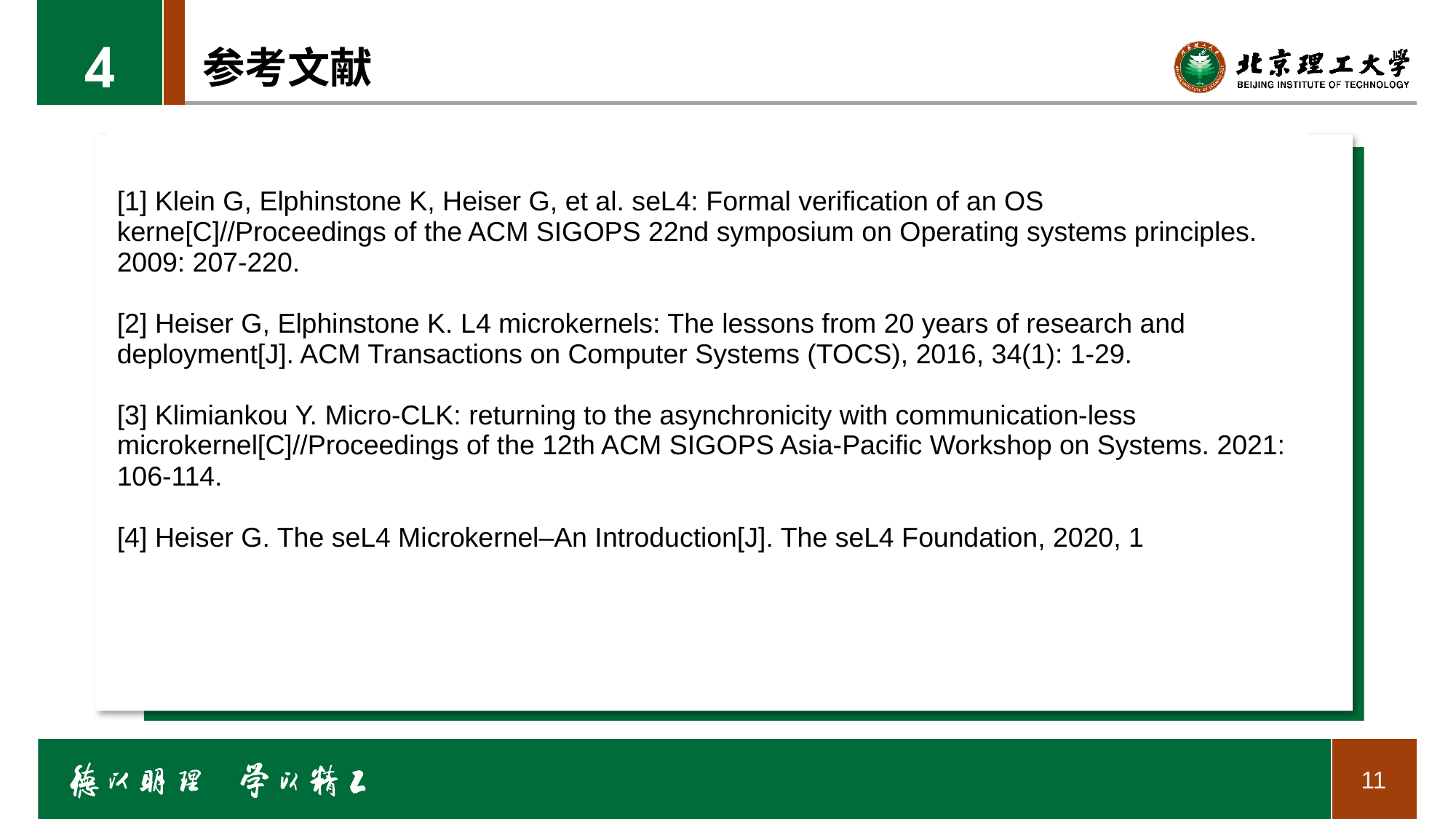

4
# 参考文献
|  |
| --- |
| [1] Klein G, Elphinstone K, Heiser G, et al. seL4: Formal verification of an OS kerne[C]//Proceedings of the ACM SIGOPS 22nd symposium on Operating systems principles. 2009: 207-220. [2] Heiser G, Elphinstone K. L4 microkernels: The lessons from 20 years of research and deployment[J]. ACM Transactions on Computer Systems (TOCS), 2016, 34(1): 1-29. [3] Klimiankou Y. Micro-CLK: returning to the asynchronicity with communication-less microkernel[C]//Proceedings of the 12th ACM SIGOPS Asia-Pacific Workshop on Systems. 2021: 106-114. [4] Heiser G. The seL4 Microkernel–An Introduction[J]. The seL4 Foundation, 2020, 1 |
|  |